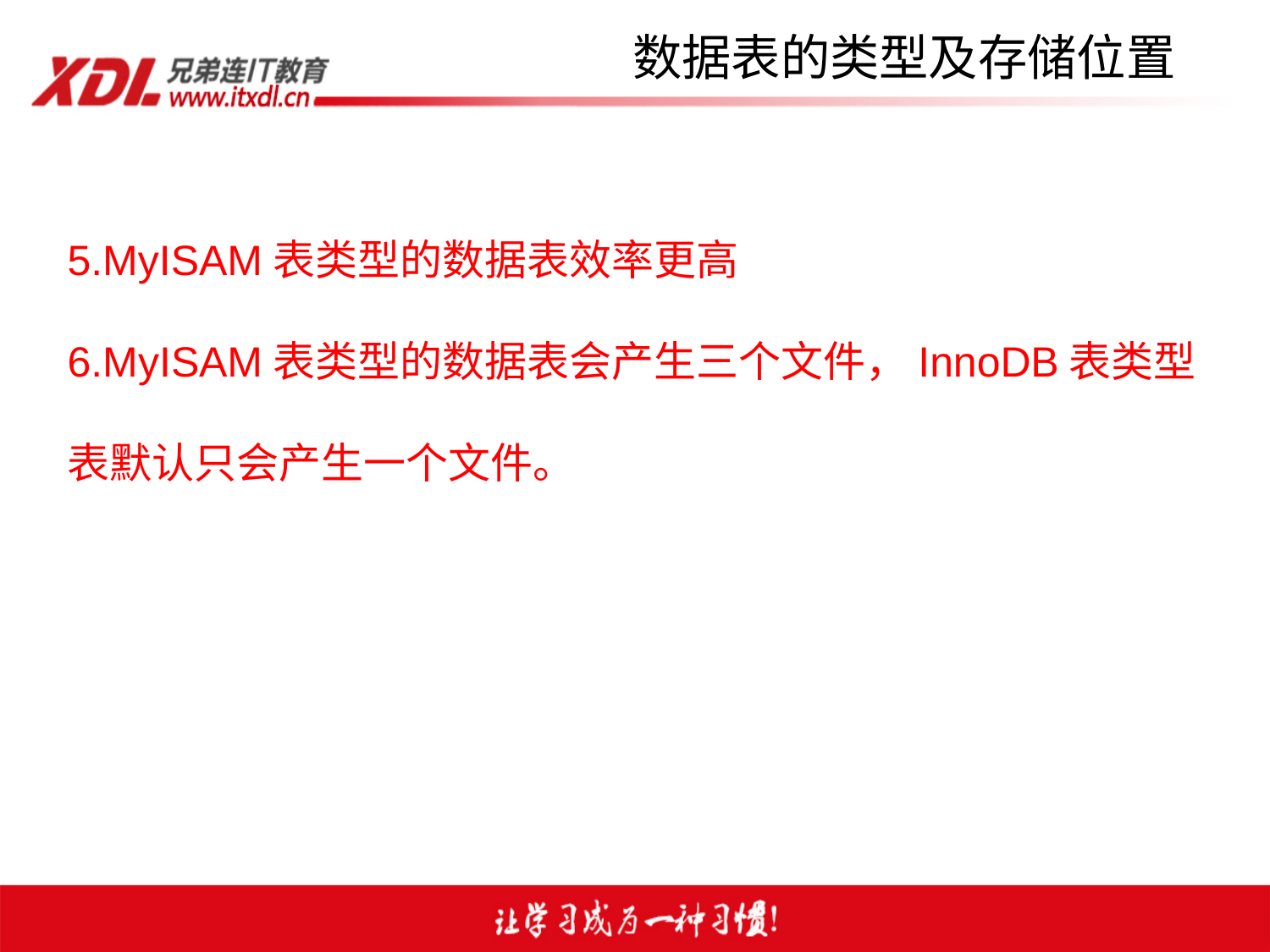

# 数据表的类型及存储位置
5.MyISAM表类型的数据表效率更高
6.MyISAM表类型的数据表会产生三个文件，InnoDB表类型表默认只会产生一个文件。